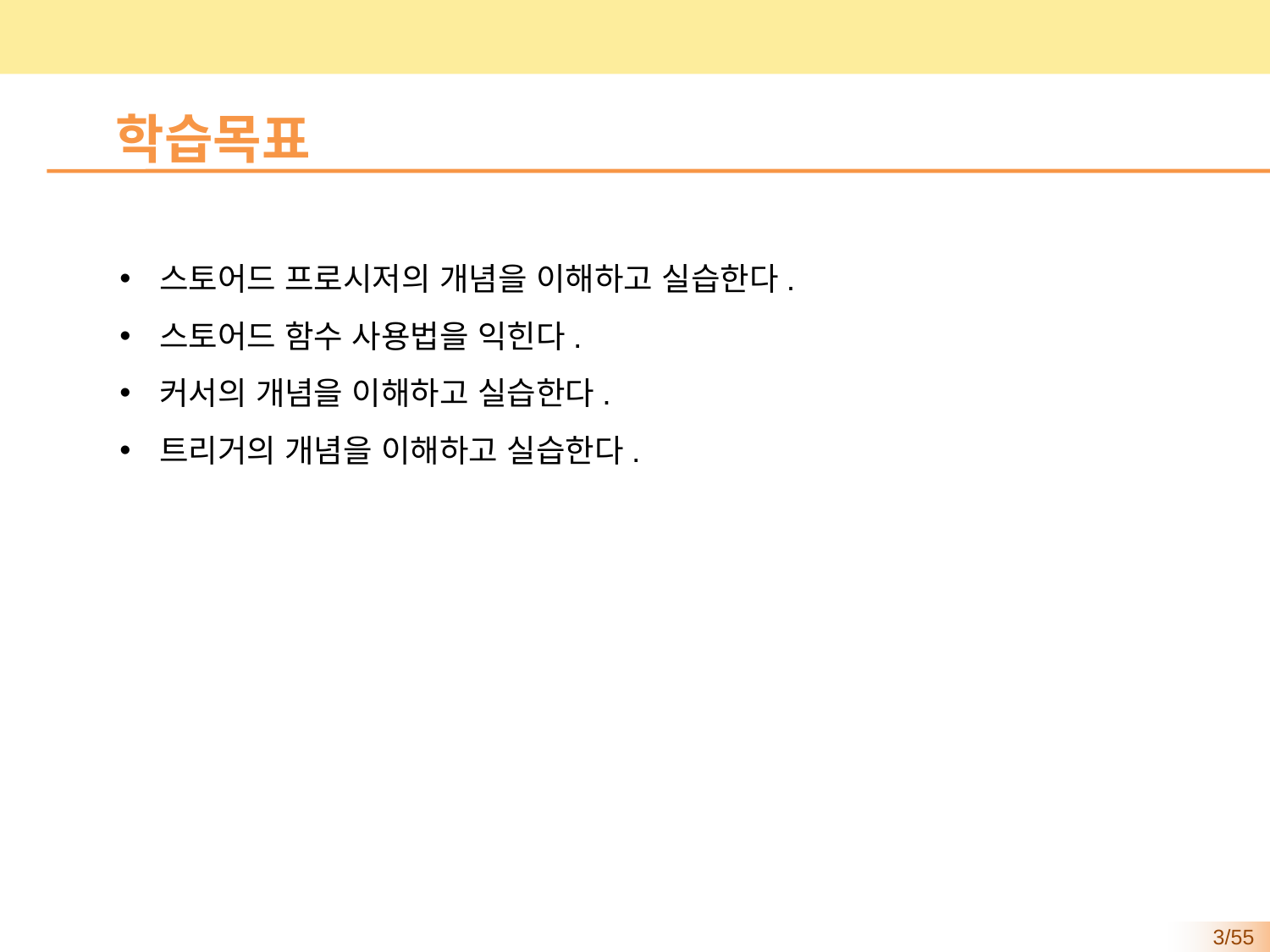

학습목표

스토어드 프로시저의 개념을 이해하고 실습한다.
스토어드 함수 사용법을 익힌다.
커서의 개념을 이해하고 실습한다.
트리거의 개념을 이해하고 실습한다.